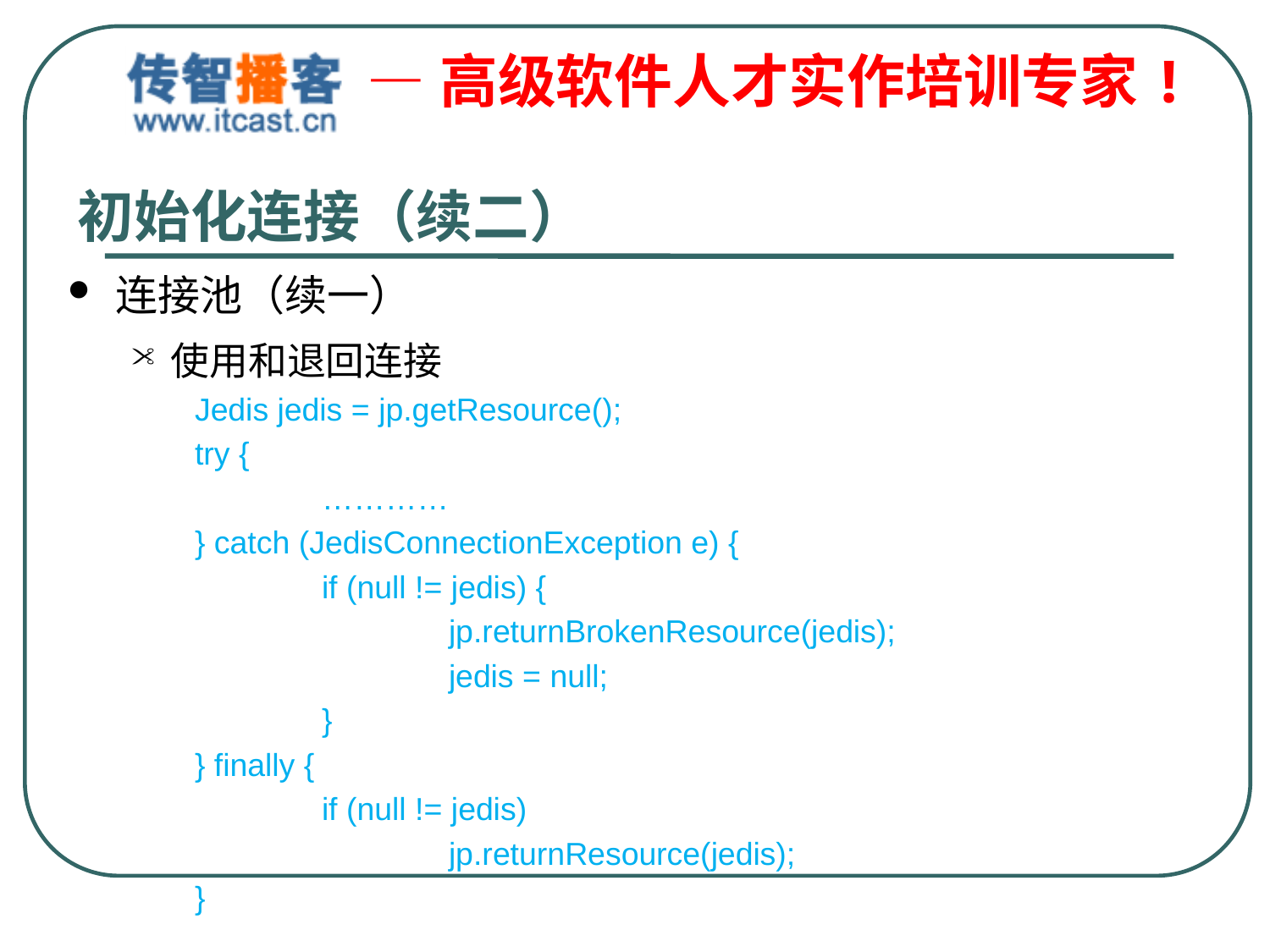

# 初始化连接（续二）
连接池（续一）
使用和退回连接
Jedis jedis = jp.getResource();
try {
	…………
} catch (JedisConnectionException e) {
	if (null != jedis) {
		jp.returnBrokenResource(jedis);
		jedis = null;
	}
} finally {
	if (null != jedis)
		jp.returnResource(jedis);
}